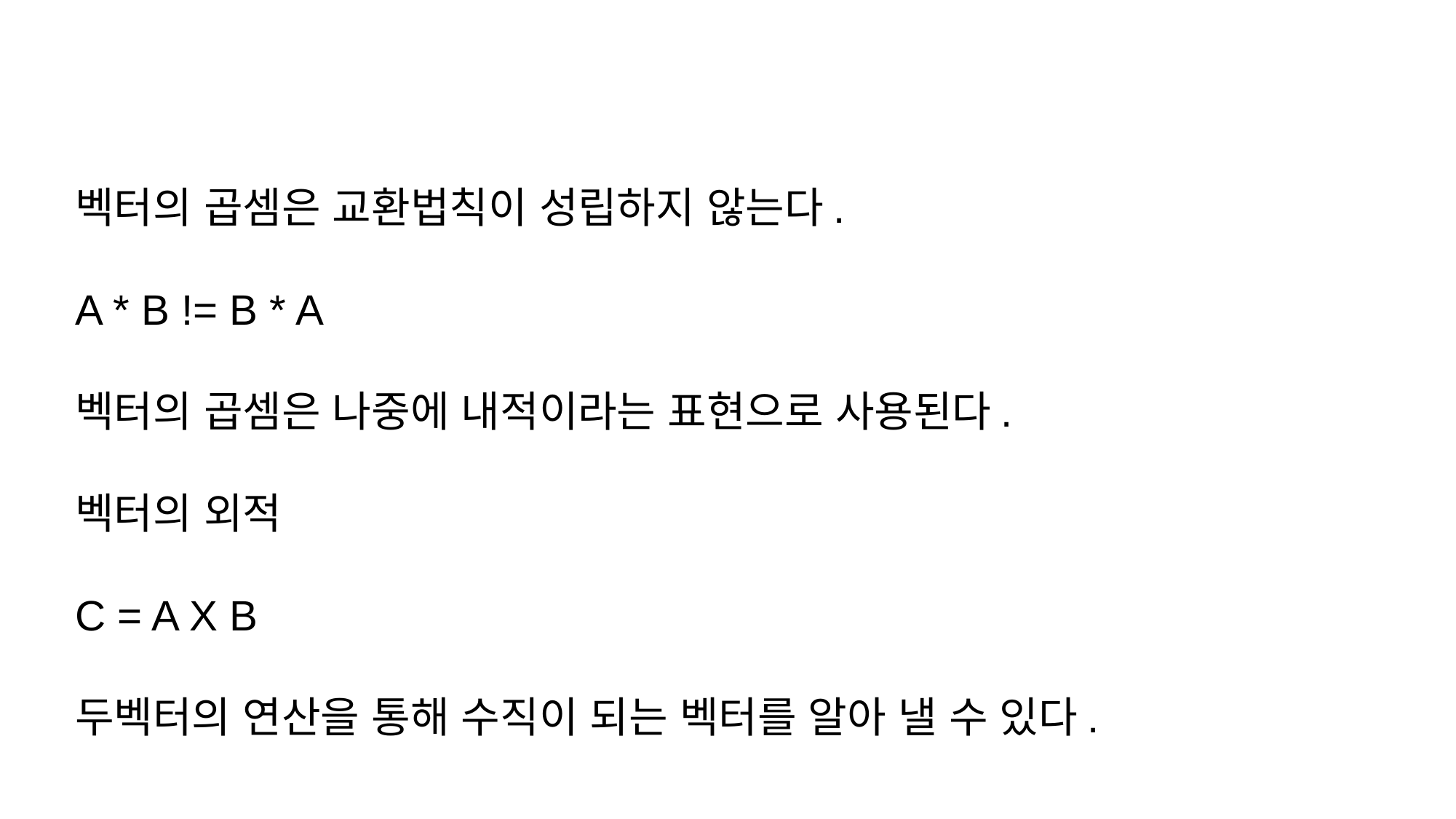

벡터의 곱셈은 교환법칙이 성립하지 않는다.

A * B != B * A

벡터의 곱셈은 나중에 내적이라는 표현으로 사용된다.

벡터의 외적

C = A X B

두벡터의 연산을 통해 수직이 되는 벡터를 알아 낼 수 있다.